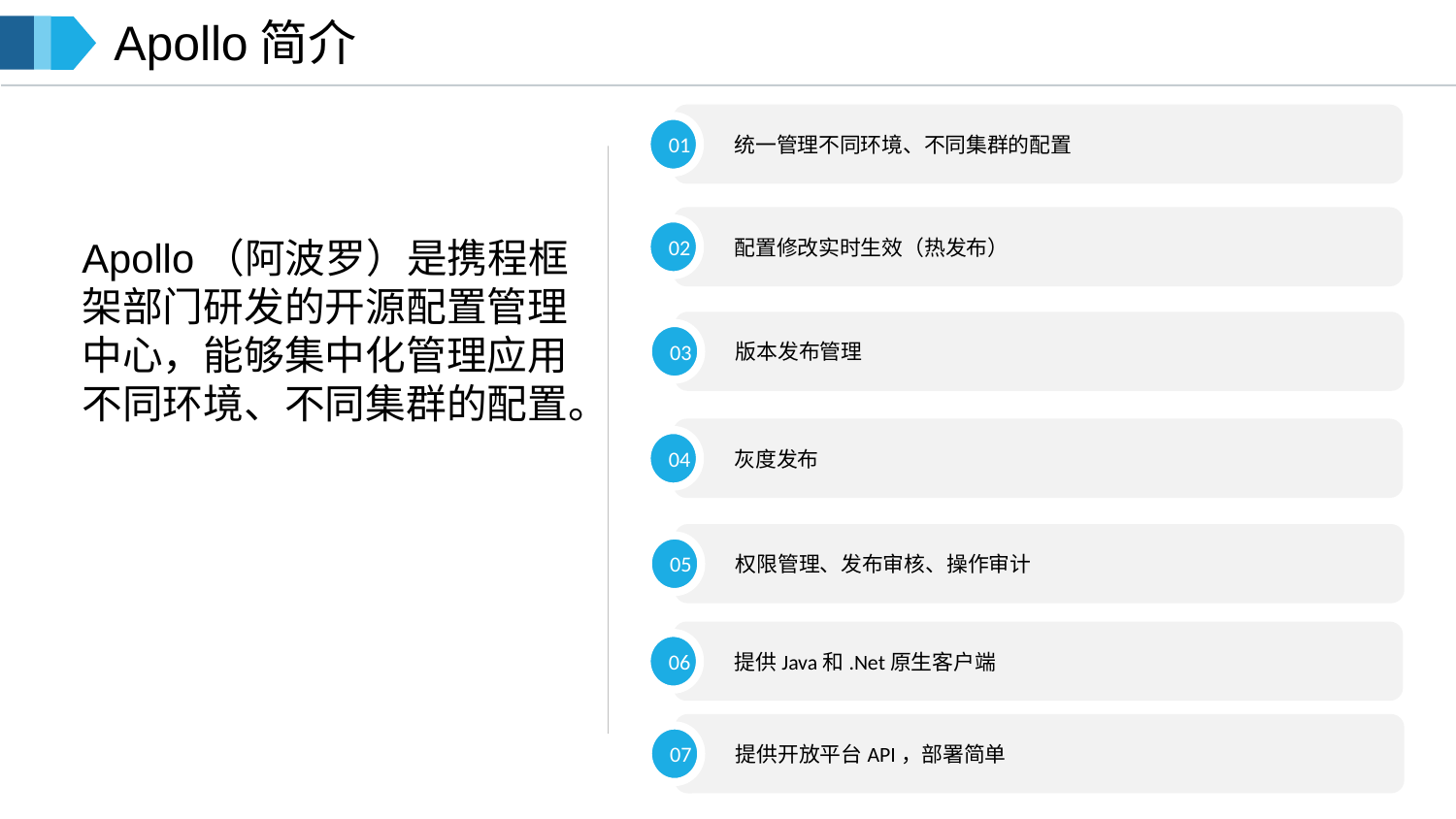

Apollo简介
统一管理不同环境、不同集群的配置
01
Apollo（阿波罗）是携程框架部门研发的开源配置管理中心，能够集中化管理应用不同环境、不同集群的配置。

配置修改实时生效（热发布）
02
版本发布管理
03
灰度发布
04
权限管理、发布审核、操作审计
05
提供Java和.Net原生客户端
06
提供开放平台API，部署简单
07